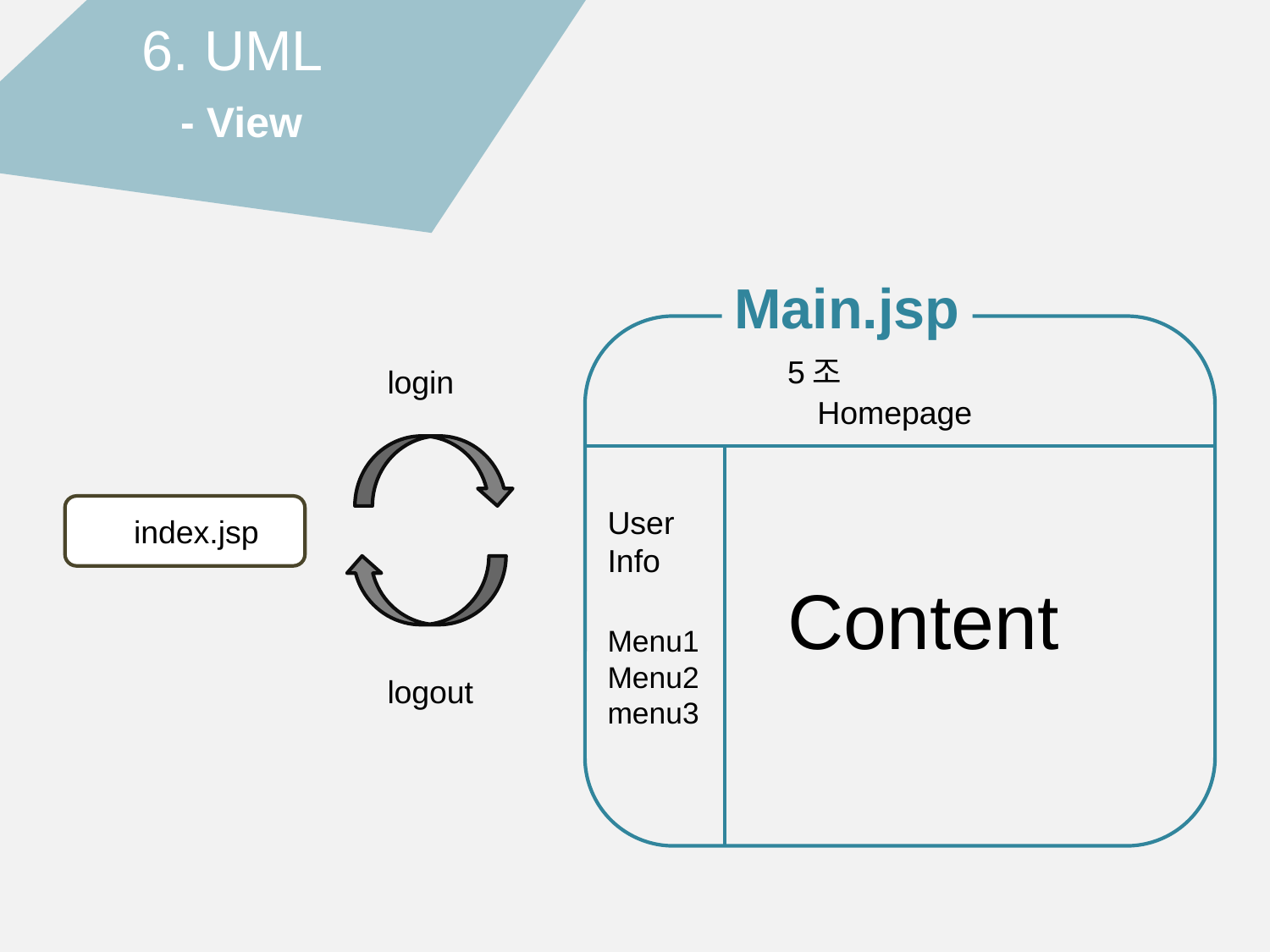

6. UML
- View
Main.jsp

5조
login
Homepage

Dindex.jsp
User
Info

Content
Menu1
Menu2
menu3
logout